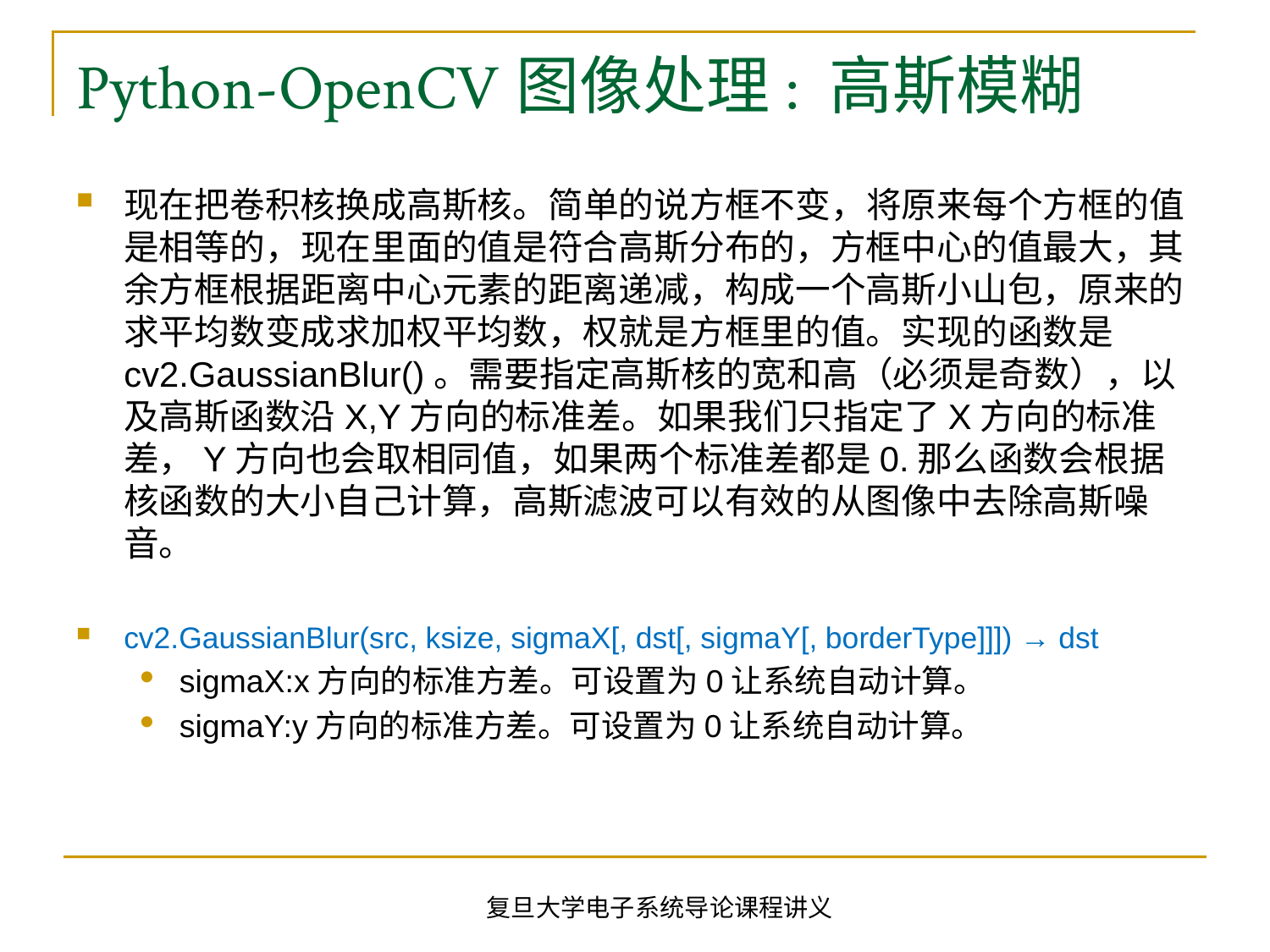

# Python-OpenCV图像处理: 高斯模糊
现在把卷积核换成高斯核。简单的说方框不变，将原来每个方框的值是相等的，现在里面的值是符合高斯分布的，方框中心的值最大，其余方框根据距离中心元素的距离递减，构成一个高斯小山包，原来的求平均数变成求加权平均数，权就是方框里的值。实现的函数是cv2.GaussianBlur()。需要指定高斯核的宽和高（必须是奇数），以及高斯函数沿X,Y方向的标准差。如果我们只指定了X方向的标准差，Y方向也会取相同值，如果两个标准差都是0.那么函数会根据核函数的大小自己计算，高斯滤波可以有效的从图像中去除高斯噪音。

cv2.GaussianBlur(src, ksize, sigmaX[, dst[, sigmaY[, borderType]]]) → dst
sigmaX:x方向的标准方差。可设置为0让系统自动计算。
sigmaY:y方向的标准方差。可设置为0让系统自动计算。